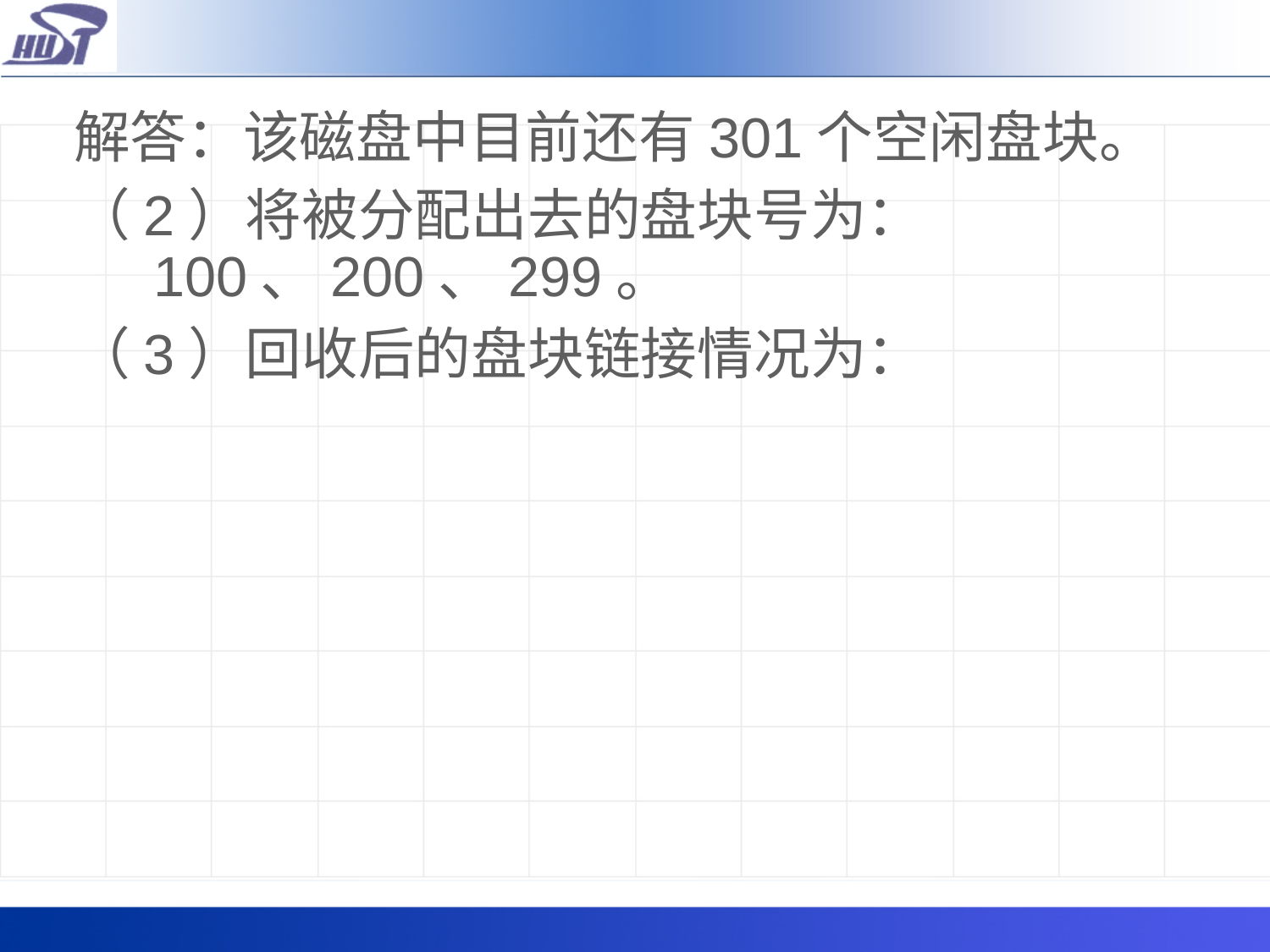

解答：该磁盘中目前还有301个空闲盘块。
（2）将被分配出去的盘块号为：100、200、299。
（3）回收后的盘块链接情况为：